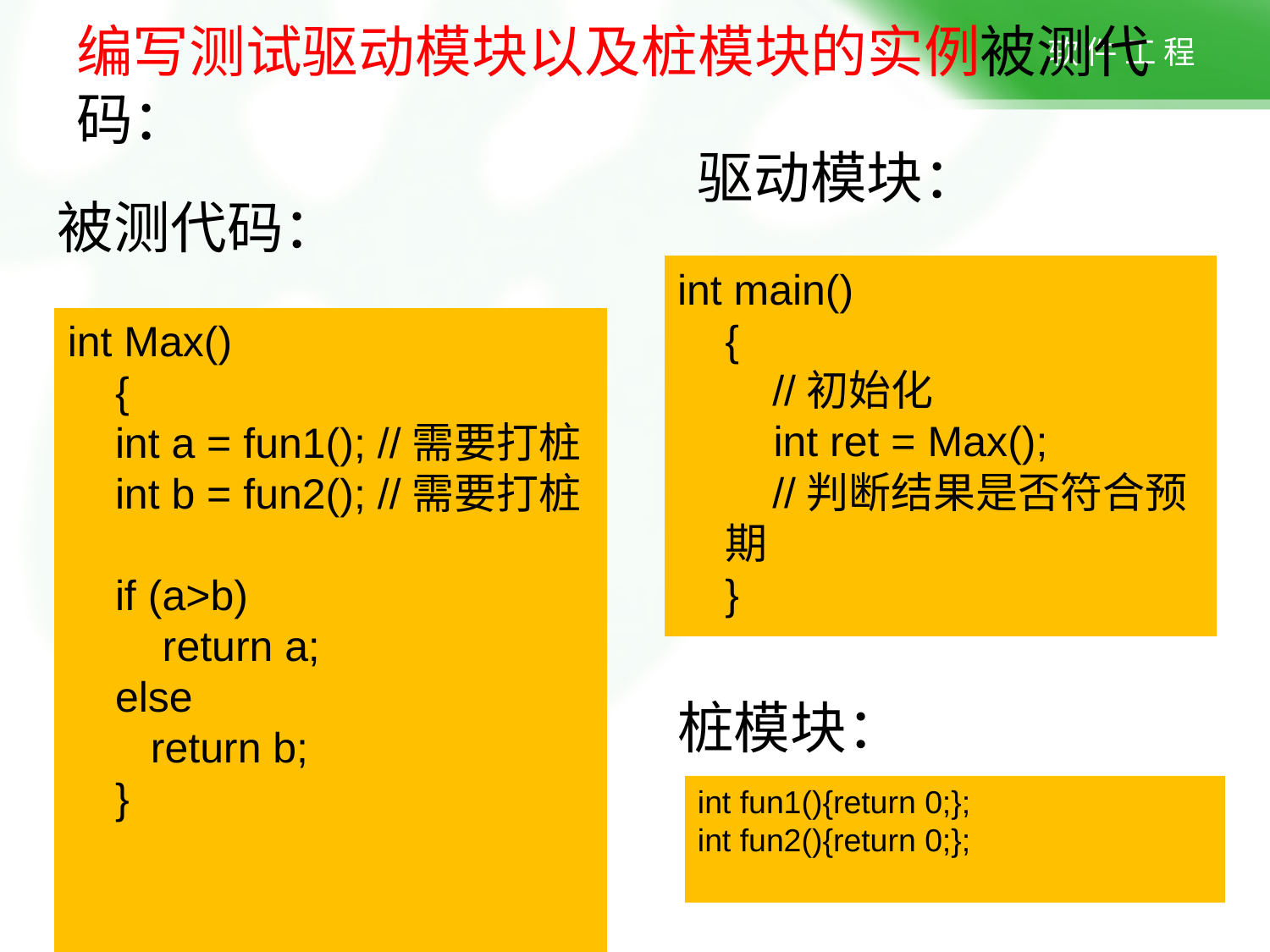

# 编写测试驱动模块以及桩模块的实例被测代码：
驱动模块：
被测代码：
int main()
{
    //初始化
    int ret = Max();
    //判断结果是否符合预期
}
int Max()
{
int a = fun1(); //需要打桩
int b = fun2(); //需要打桩
if (a>b)
    return a;
else
   return b;
}
桩模块：
int fun1(){return 0;};
int fun2(){return 0;};